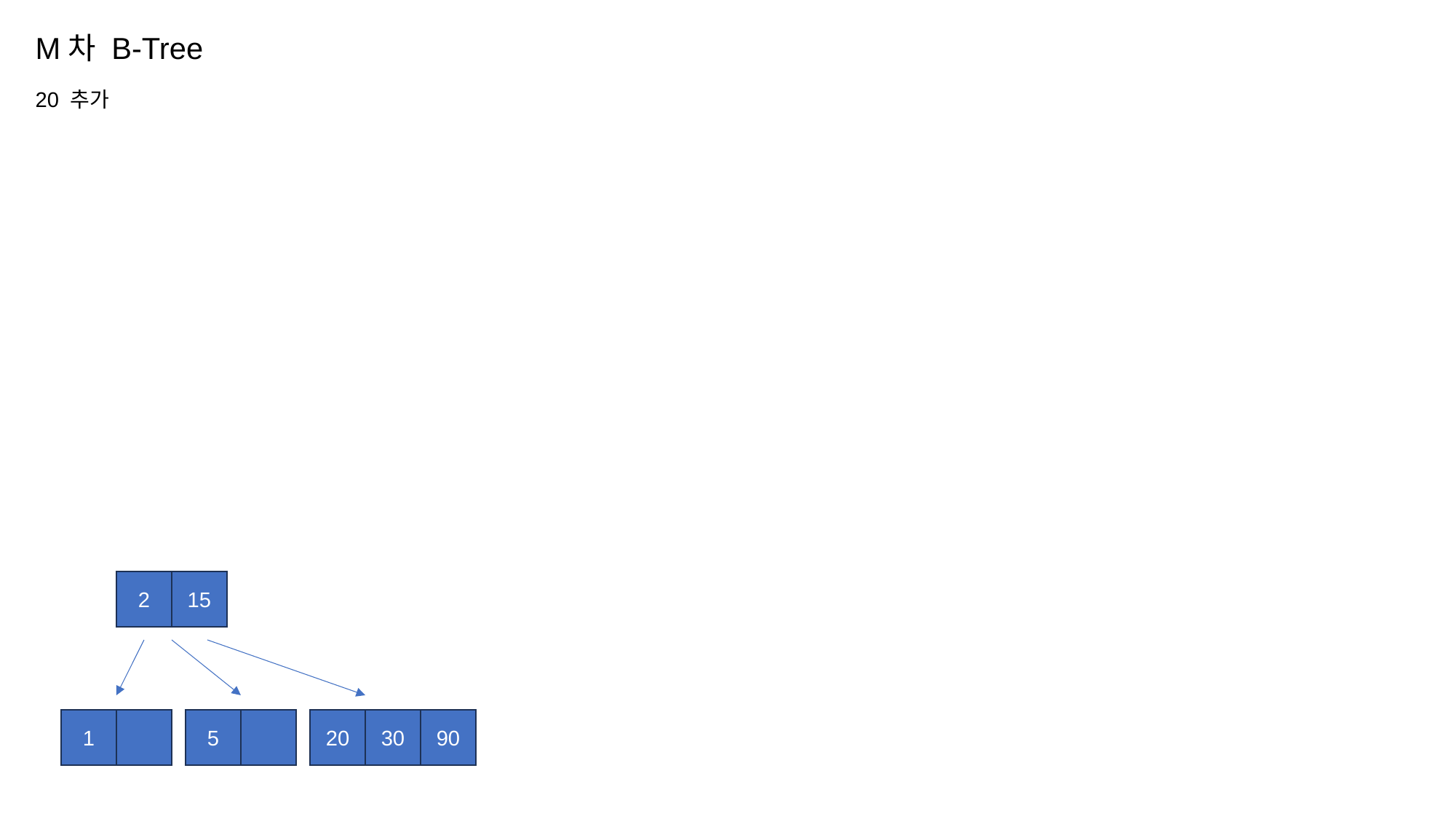

# M차 B-Tree 20 추가
2
15
1

5

20
30
90